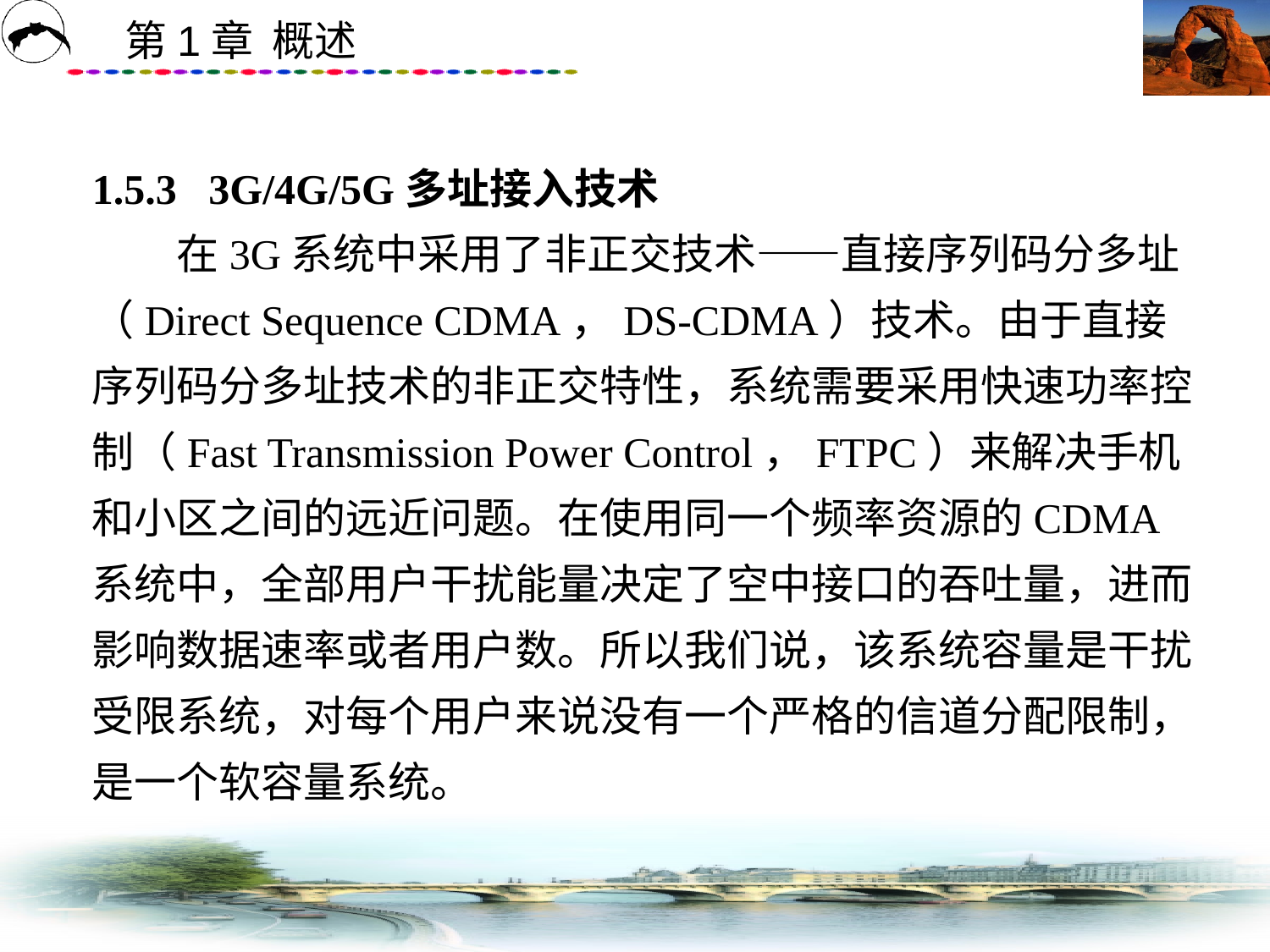

# 1.5.3   3G/4G/5G多址接入技术 　　在3G系统中采用了非正交技术——直接序列码分多址（Direct Sequence CDMA，DS-CDMA）技术。由于直接序列码分多址技术的非正交特性，系统需要采用快速功率控制（Fast Transmission Power Control，FTPC）来解决手机和小区之间的远近问题。在使用同一个频率资源的CDMA系统中，全部用户干扰能量决定了空中接口的吞吐量，进而影响数据速率或者用户数。所以我们说，该系统容量是干扰受限系统，对每个用户来说没有一个严格的信道分配限制，是一个软容量系统。